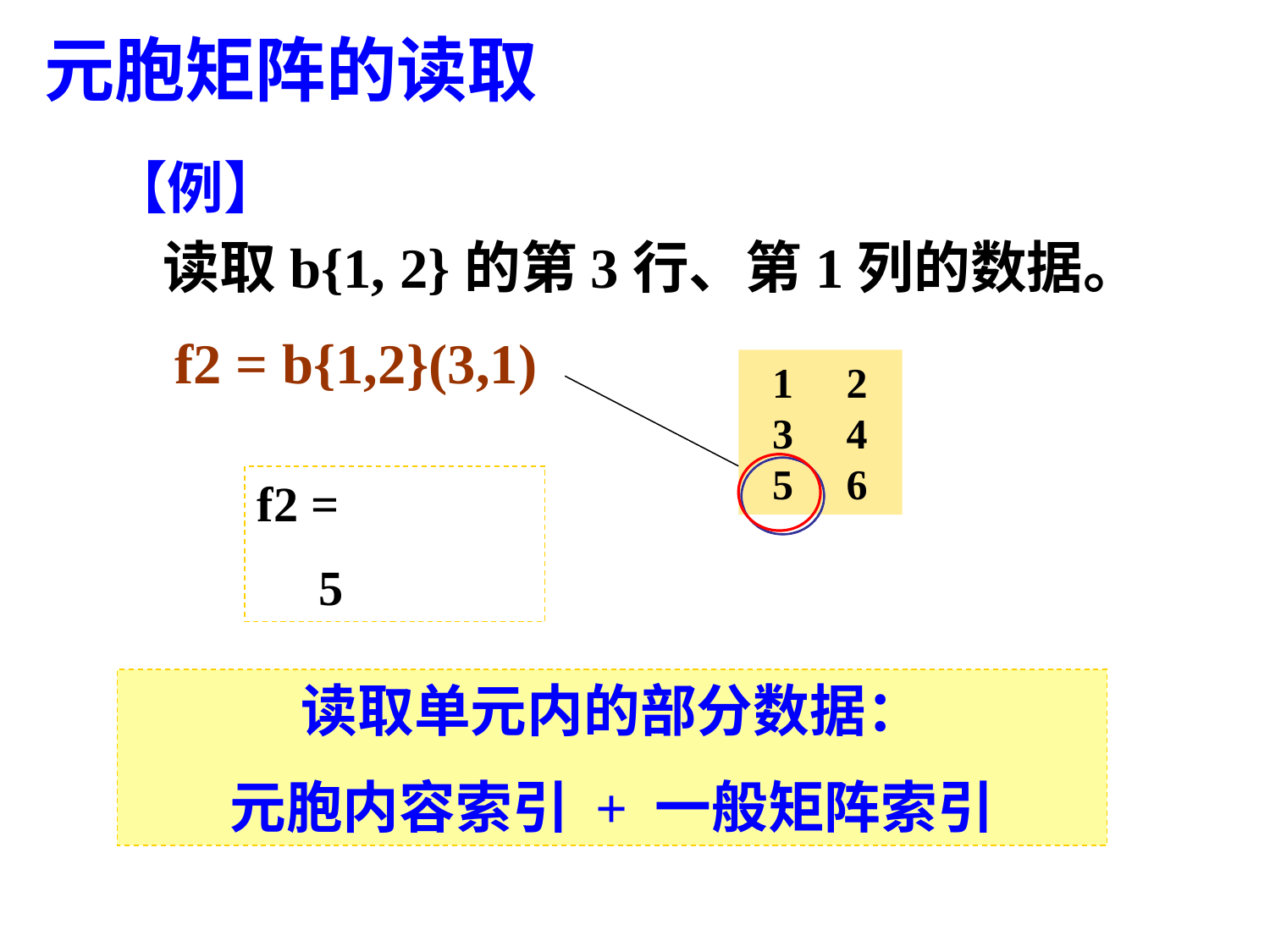

元胞矩阵的读取
【例】
   读取b{1, 2}的第3行、第1列的数据。
f2 = b{1,2}(3,1)
  1     2
  3     4
  5     6

f2 =
     5
读取单元内的部分数据：
元胞内容索引 + 一般矩阵索引
23